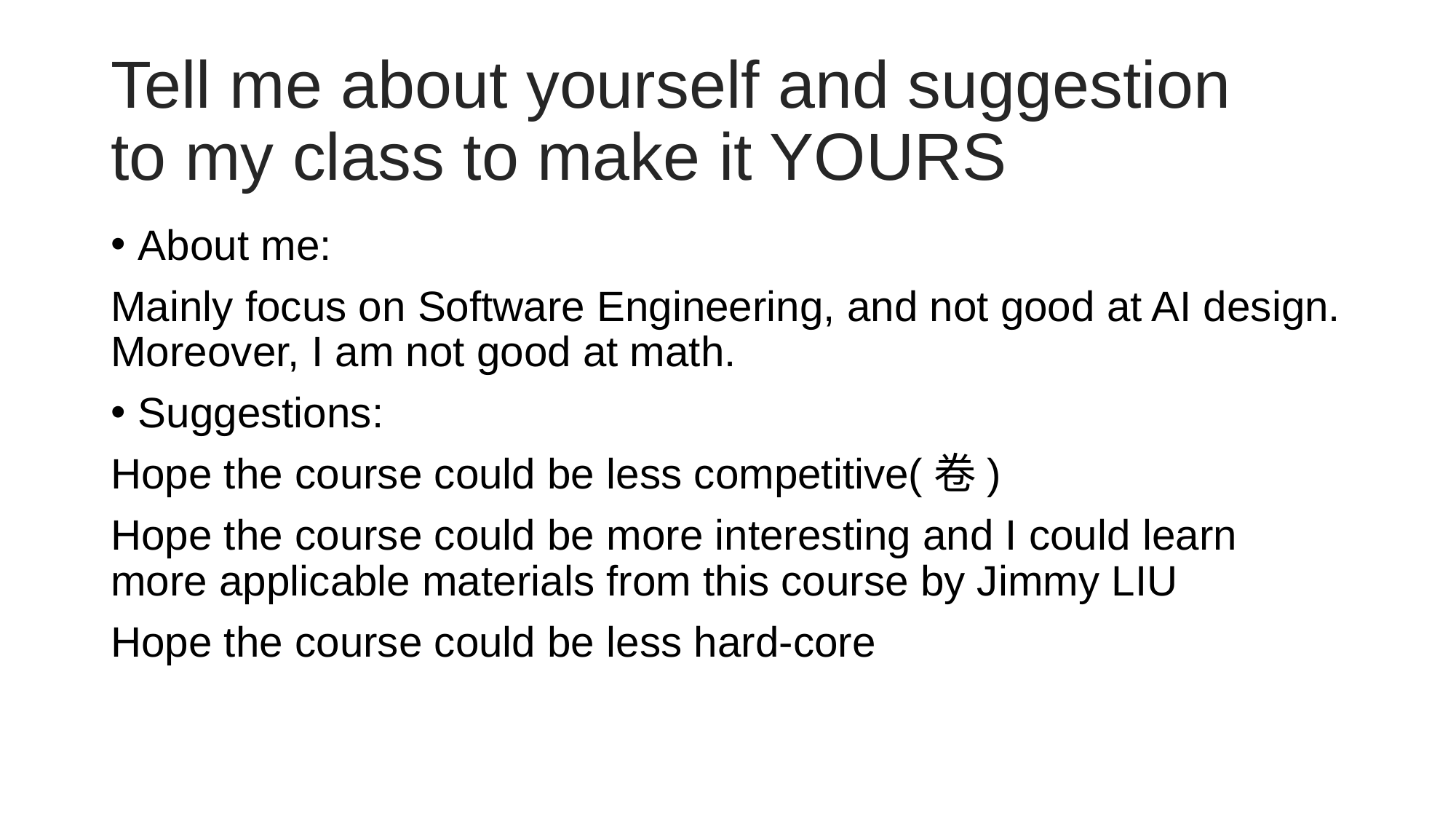

# Tell me about yourself and suggestion to my class to make it YOURS
About me:
Mainly focus on Software Engineering, and not good at AI design. Moreover, I am not good at math.
Suggestions:
Hope the course could be less competitive(卷)
Hope the course could be more interesting and I could learn more applicable materials from this course by Jimmy LIU
Hope the course could be less hard-core